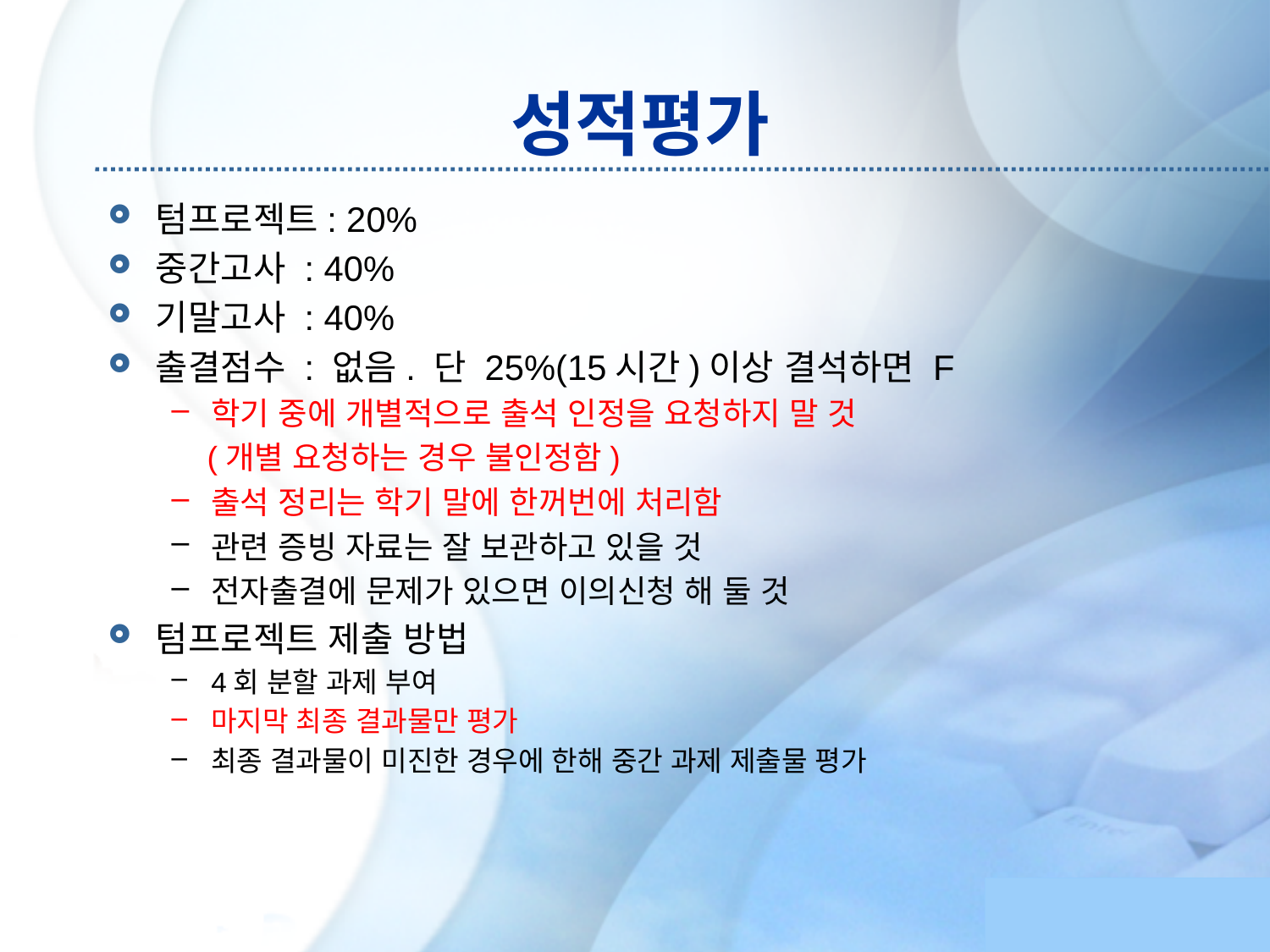

# 성적평가
텀프로젝트: 20%
중간고사 : 40%
기말고사 : 40%
출결점수 : 없음. 단 25%(15시간)이상 결석하면 F
학기 중에 개별적으로 출석 인정을 요청하지 말 것
    (개별 요청하는 경우 불인정함)
출석 정리는 학기 말에 한꺼번에 처리함
관련 증빙 자료는 잘 보관하고 있을 것
전자출결에 문제가 있으면 이의신청 해 둘 것
텀프로젝트 제출 방법
4회 분할 과제 부여
마지막 최종 결과물만 평가
최종 결과물이 미진한 경우에 한해 중간 과제 제출물 평가